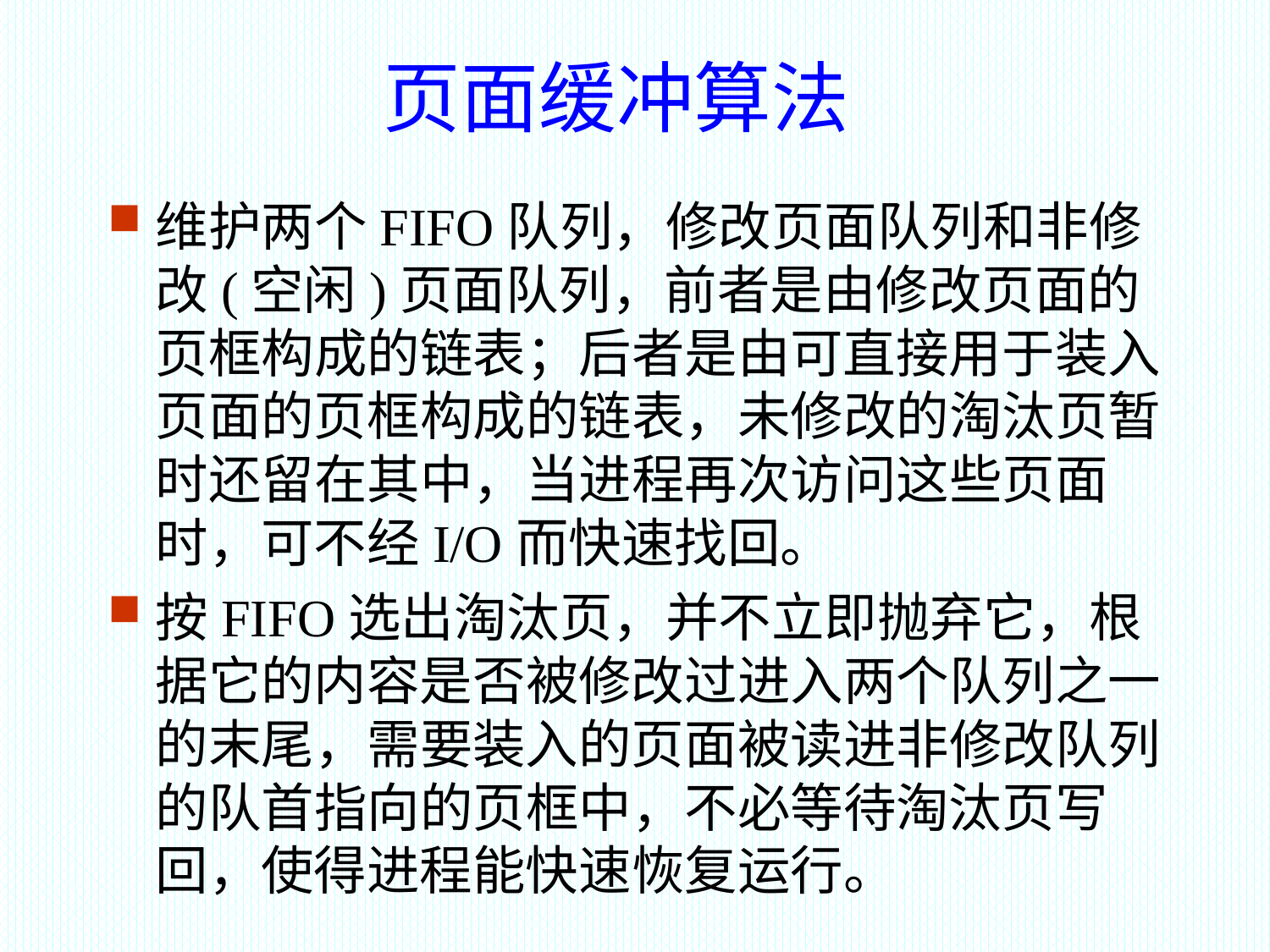

页面缓冲算法
维护两个FIFO队列，修改页面队列和非修改(空闲)页面队列，前者是由修改页面的页框构成的链表；后者是由可直接用于装入页面的页框构成的链表，未修改的淘汰页暂时还留在其中，当进程再次访问这些页面时，可不经I/O而快速找回。
按FIFO选出淘汰页，并不立即抛弃它，根据它的内容是否被修改过进入两个队列之一的末尾，需要装入的页面被读进非修改队列的队首指向的页框中，不必等待淘汰页写回，使得进程能快速恢复运行。